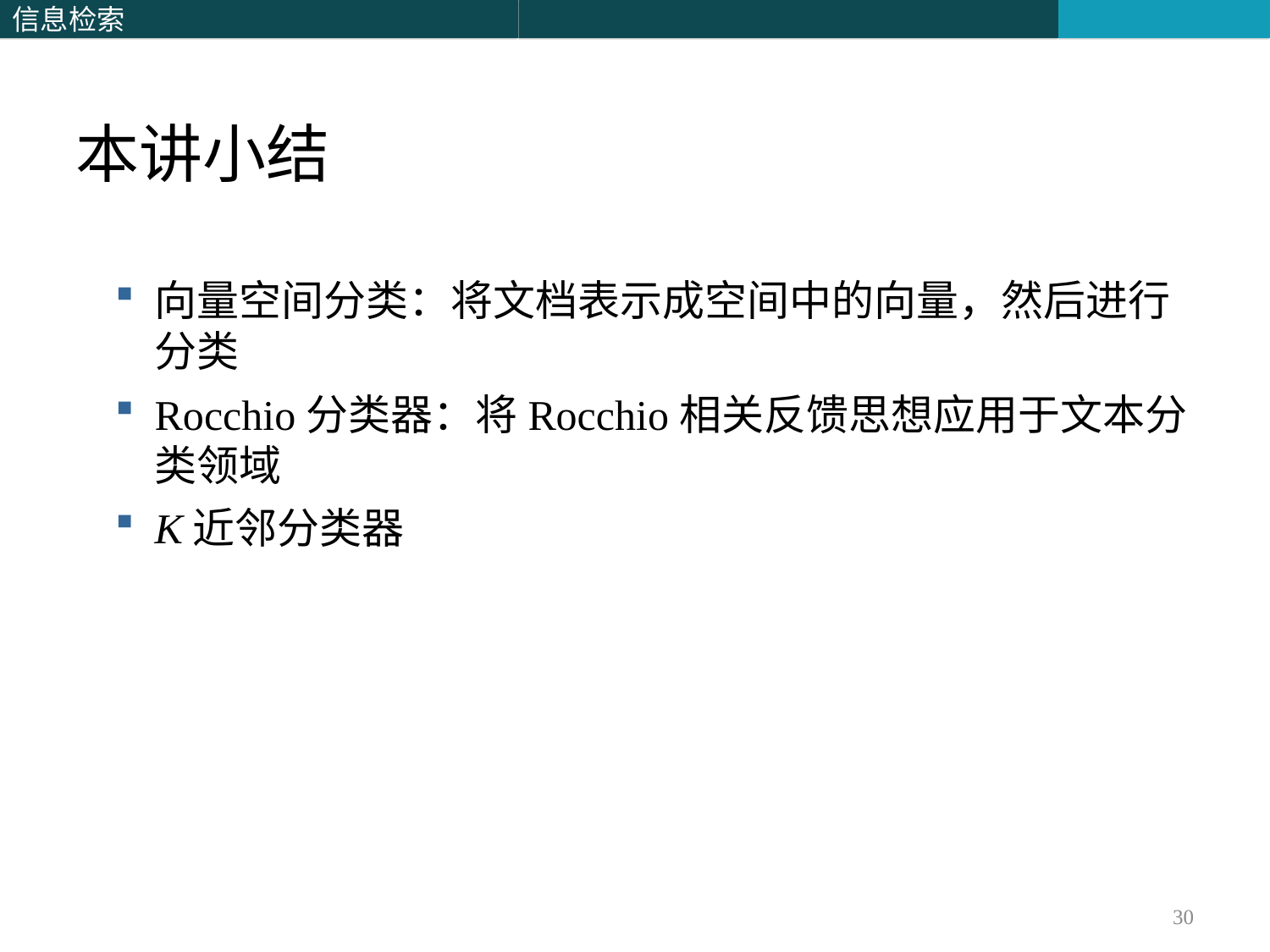

本讲小结
向量空间分类：将文档表示成空间中的向量，然后进行分类
Rocchio分类器：将Rocchio相关反馈思想应用于文本分类领域
K近邻分类器
30